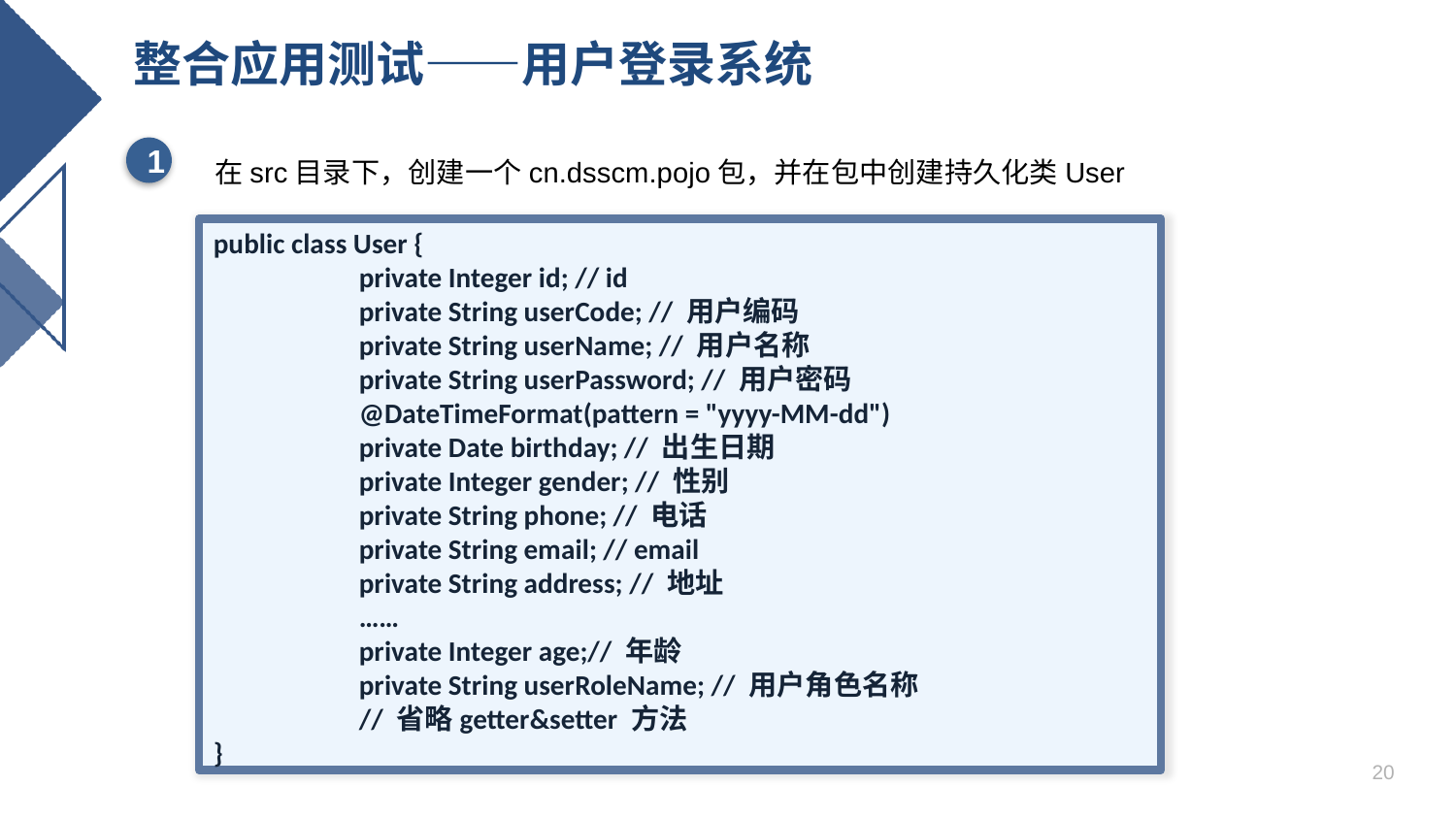

# 整合应用测试——用户登录系统
在src目录下，创建一个cn.dsscm.pojo包，并在包中创建持久化类User
1
public class User {
	private Integer id; // id
	private String userCode; // 用户编码
	private String userName; // 用户名称
	private String userPassword; // 用户密码
	@DateTimeFormat(pattern = "yyyy-MM-dd")
	private Date birthday; // 出生日期
	private Integer gender; // 性别
	private String phone; // 电话
	private String email; // email
	private String address; // 地址
	……
	private Integer age;// 年龄
	private String userRoleName; // 用户角色名称
	// 省略getter&setter 方法
}

20